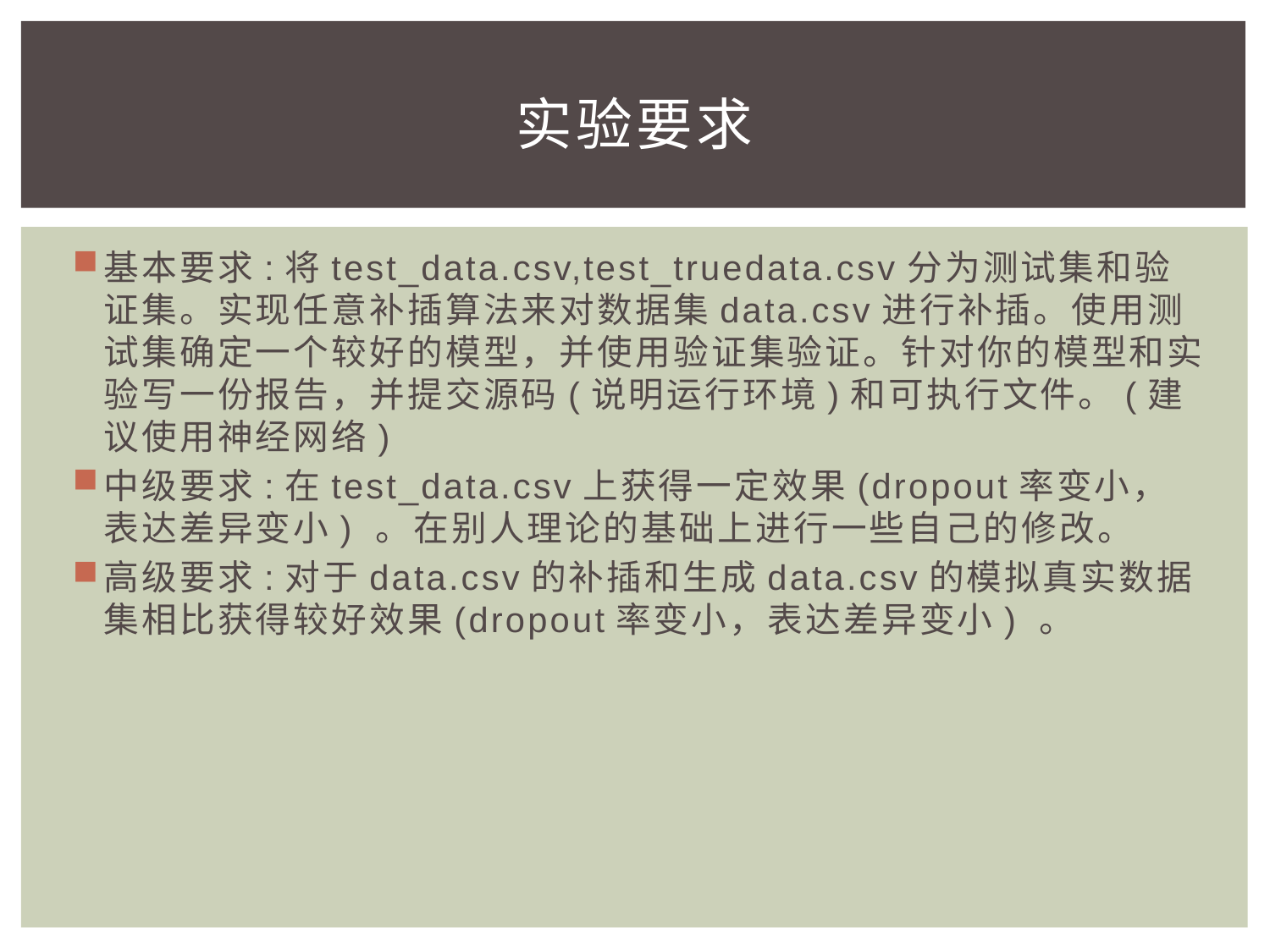

# 实验要求
基本要求:将test_data.csv,test_truedata.csv分为测试集和验证集。实现任意补插算法来对数据集data.csv进行补插。使用测试集确定一个较好的模型，并使用验证集验证。针对你的模型和实验写一份报告，并提交源码(说明运行环境)和可执行文件。(建议使用神经网络)
中级要求:在test_data.csv上获得一定效果(dropout率变小，表达差异变小) 。在别人理论的基础上进行一些自己的修改。
高级要求:对于data.csv的补插和生成data.csv的模拟真实数据集相比获得较好效果(dropout率变小，表达差异变小) 。